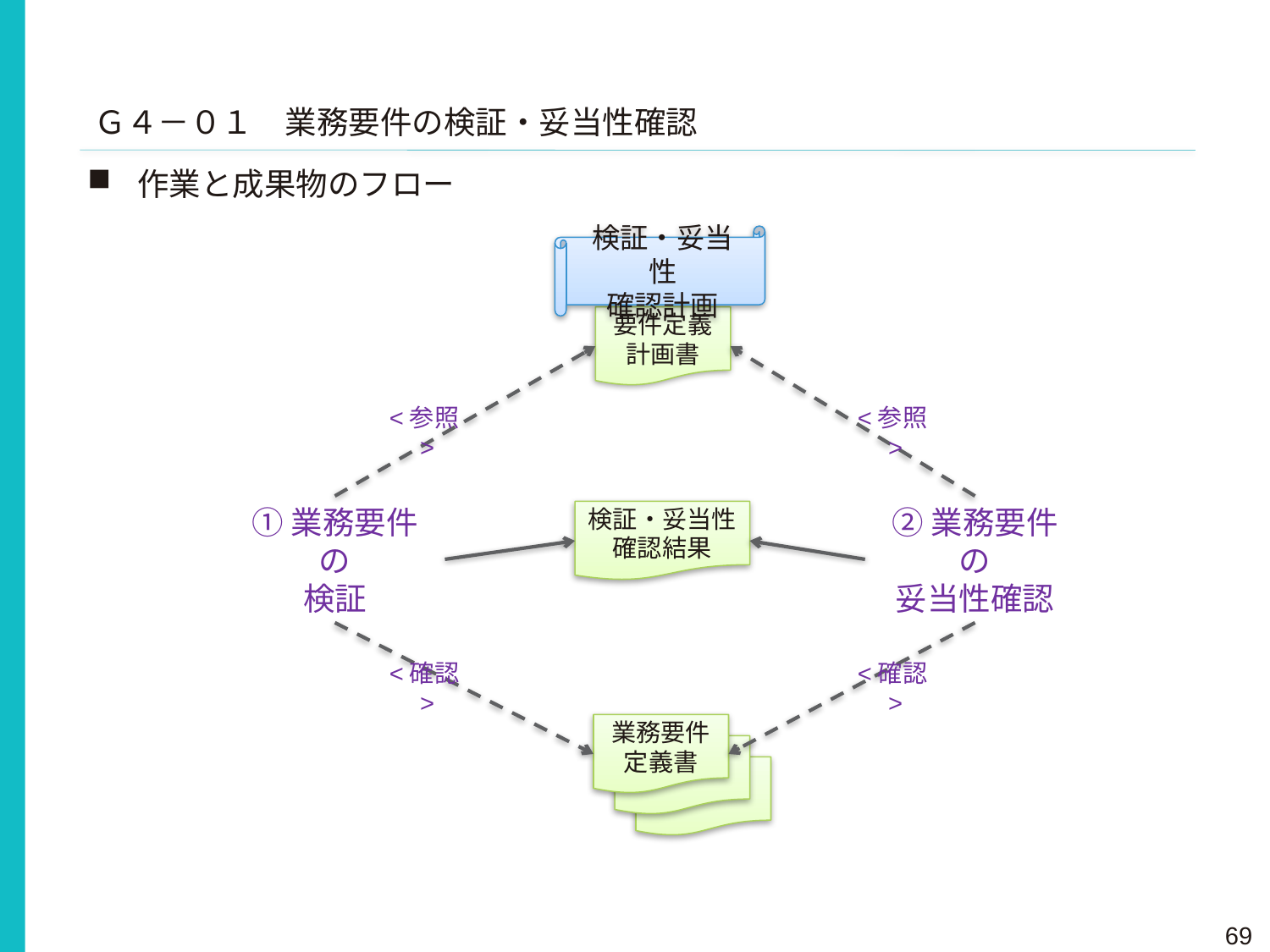

Ｇ４－０１　業務要件の検証・妥当性確認
作業と成果物のフロー
検証・妥当性
確認計画
要件定義
計画書
<参照>
<参照>
①業務要件の
検証
②業務要件の
妥当性確認
検証・妥当性
確認結果
<確認>
<確認>
業務要件
定義書

69